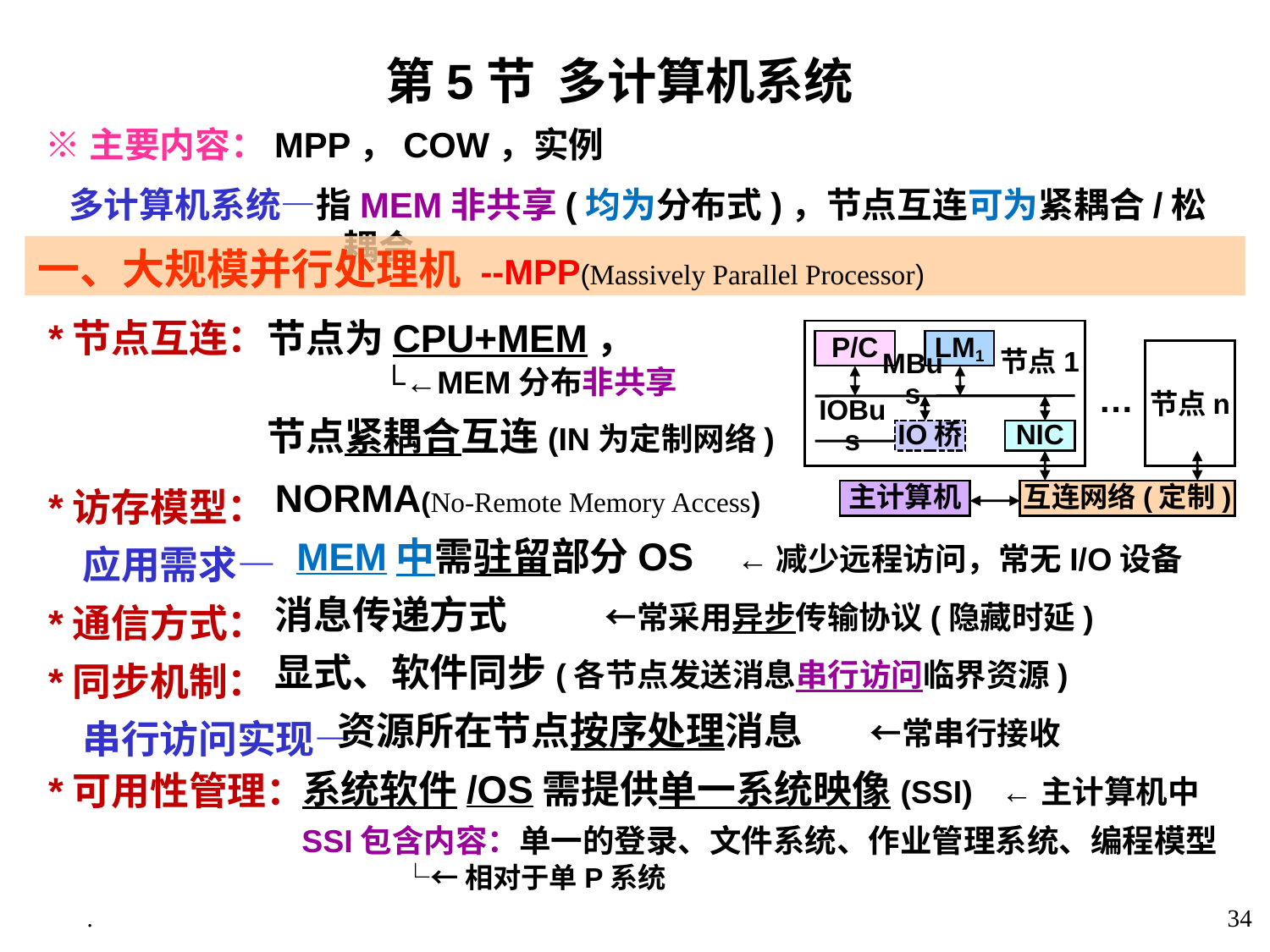

第5节  多计算机系统
 ※主要内容：MPP，COW，实例
  多计算机系统—指MEM非共享(均为分布式)，节点互连可为紧耦合/松耦合
一、大规模并行处理机 --MPP(Massively Parallel Processor)
 *节点互连：

 *访存模型：
    应用需求—
 *通信方式：
 *同步机制：
    串行访问实现—
 *可用性管理：
节点为CPU+MEM，
             └←MEM分布非共享
节点紧耦合互连(IN为定制网络)

P/C
LM1
节点1
节点n
MBus

…

IOBus
IO桥
NIC

主计算机
互连网络(定制)

NORMA(No-Remote Memory Access)
  MEM中需驻留部分OS    ←减少远程访问，常无I/O设备
消息传递方式           ←常采用异步传输协议(隐藏时延)
显式、软件同步(各节点发送消息串行访问临界资源)
      资源所在节点按序处理消息        ←常串行接收
  系统软件/OS需提供单一系统映像(SSI)   ←主计算机中
   SSI包含内容：单一的登录、文件系统、作业管理系统、编程模型
                    └←相对于单P系统
.
34